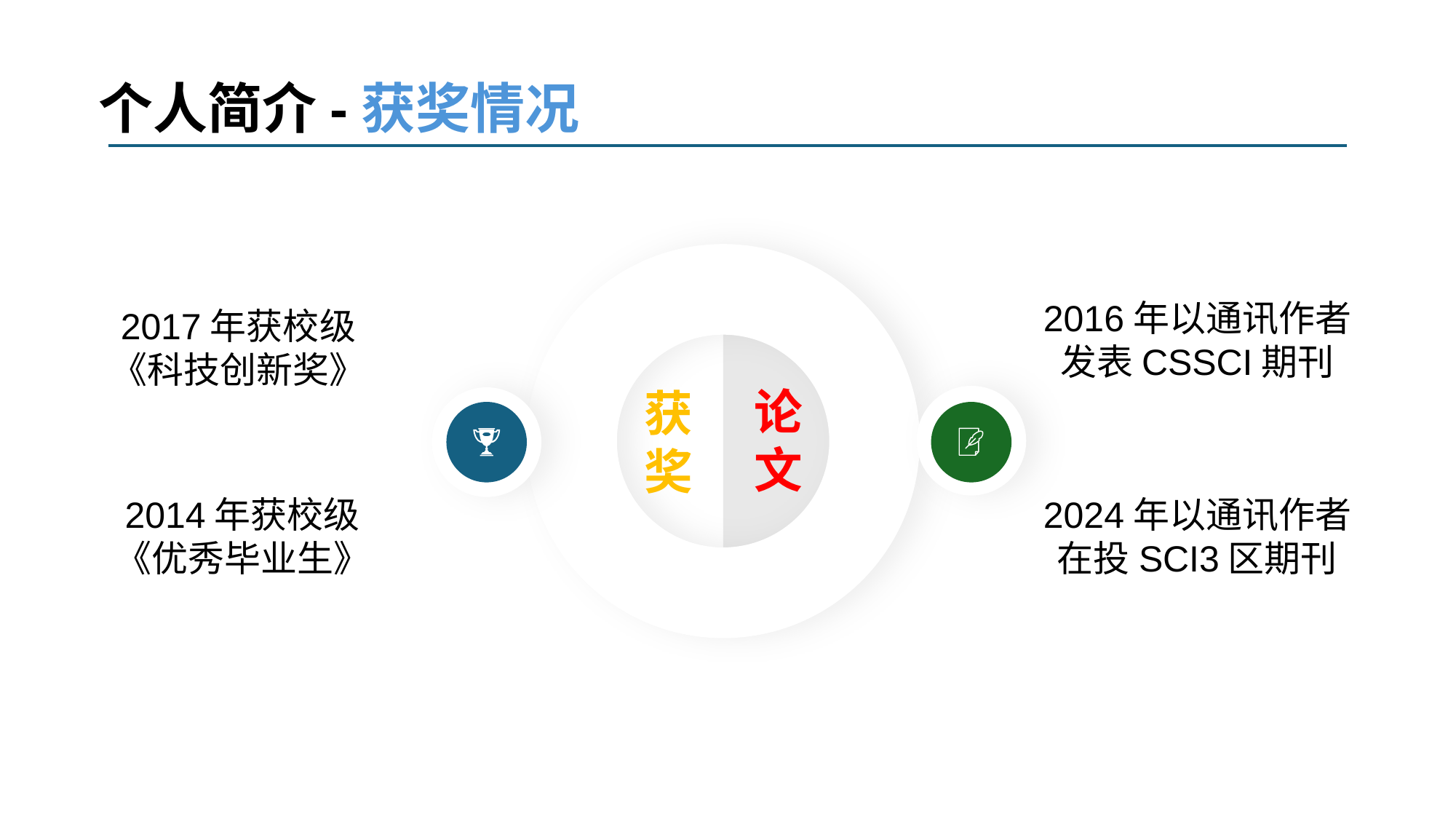

个人简介-获奖情况

2017年获校级
《科技创新奖》

2016年以通讯作者
发表CSSCI期刊

论文
获奖
2014年获校级
《优秀毕业生》
2024年以通讯作者
在投SCI3区期刊